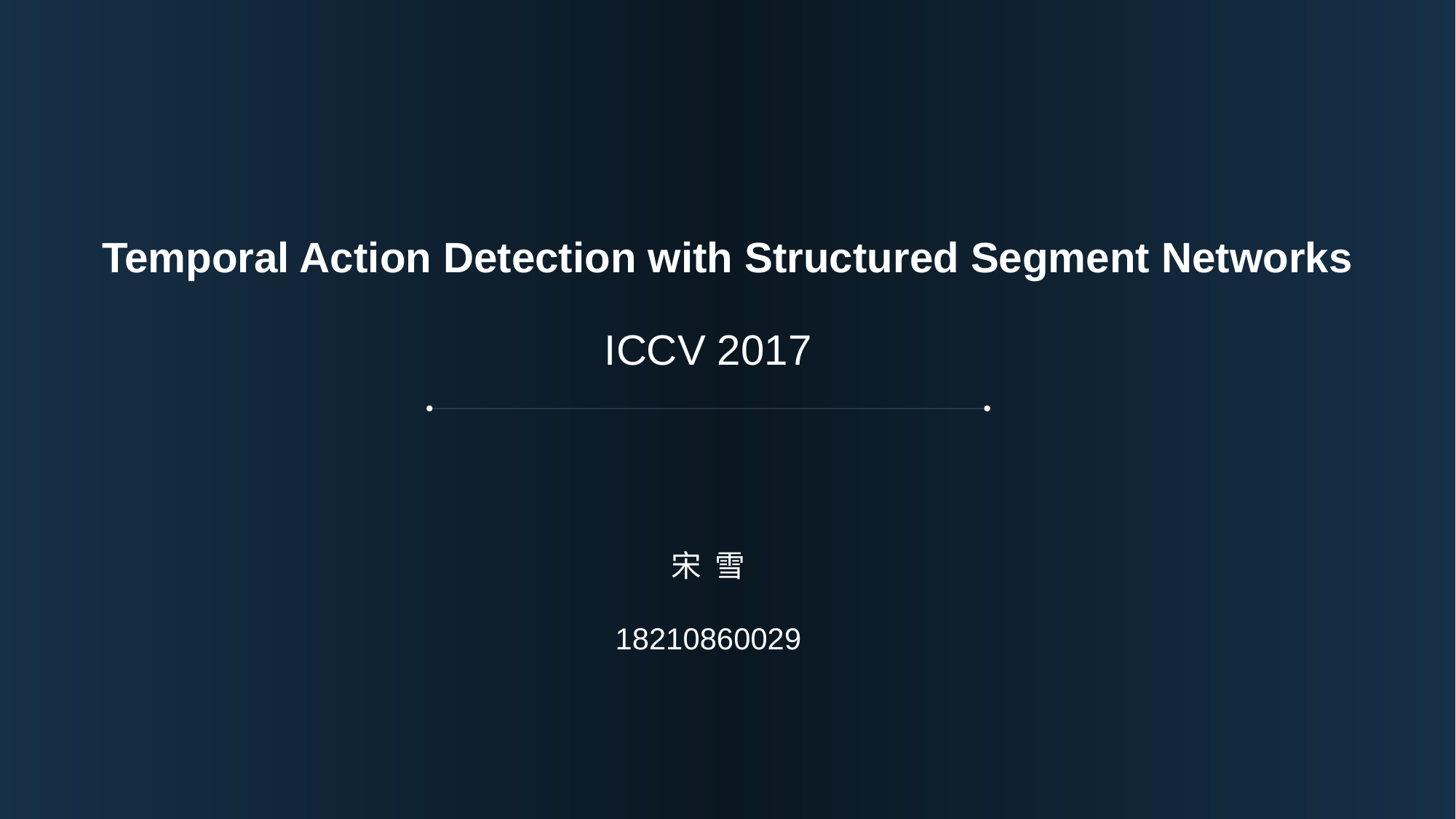

Temporal Action Detection with Structured Segment Networks
ICCV 2017

宋  雪

18210860029